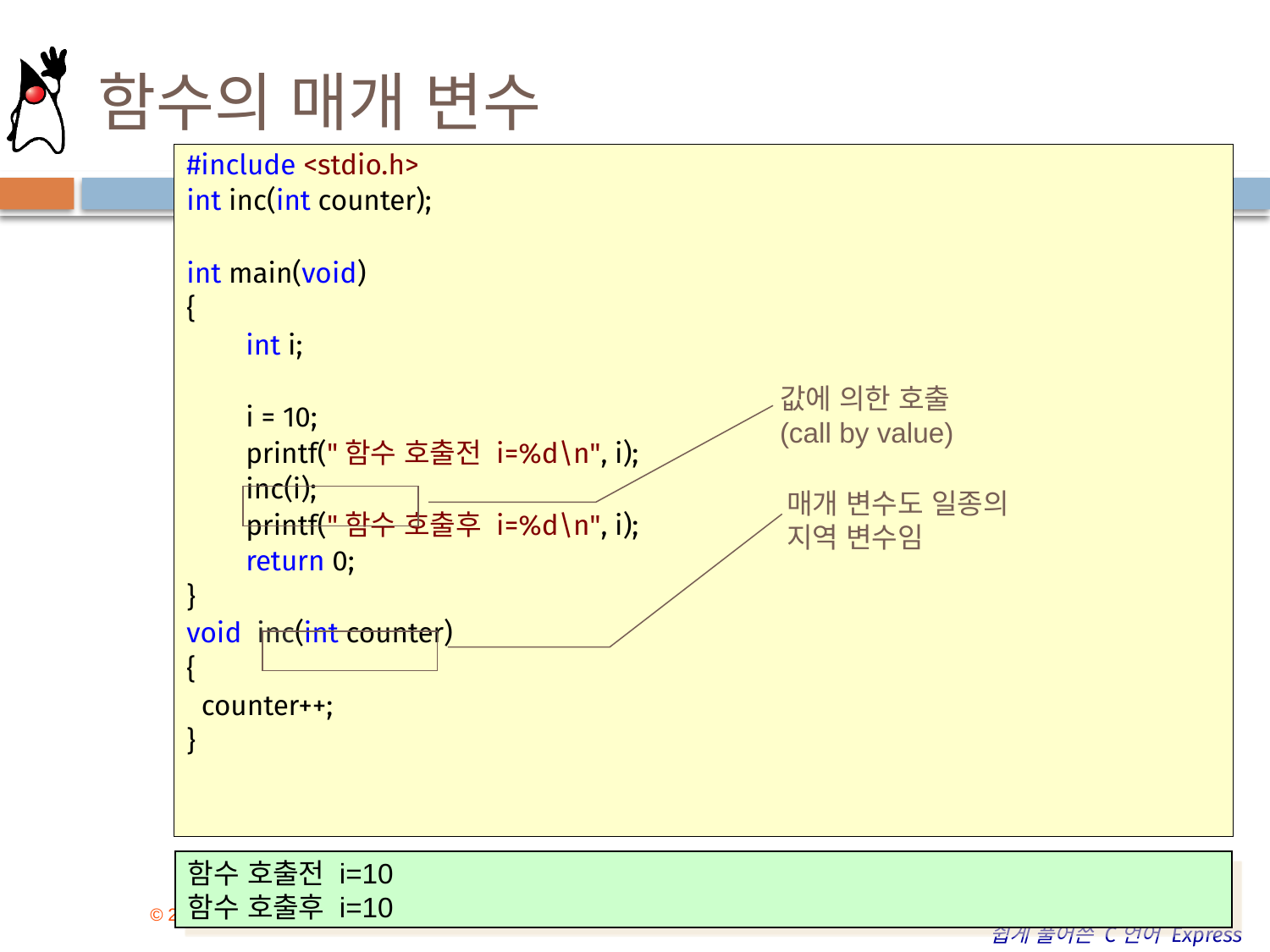

# 함수의 매개 변수
#include <stdio.h>
int inc(int counter);

int main(void)
{
        int i;

        i = 10;
        printf("함수 호출전 i=%d\n", i);
        inc(i);
        printf("함수 호출후 i=%d\n", i);
        return 0;
}
void  inc(int counter)
{
  counter++;
}
값에 의한 호출
(call by value)
매개 변수도 일종의 지역 변수임

함수 호출전 i=10
함수 호출후 i=10